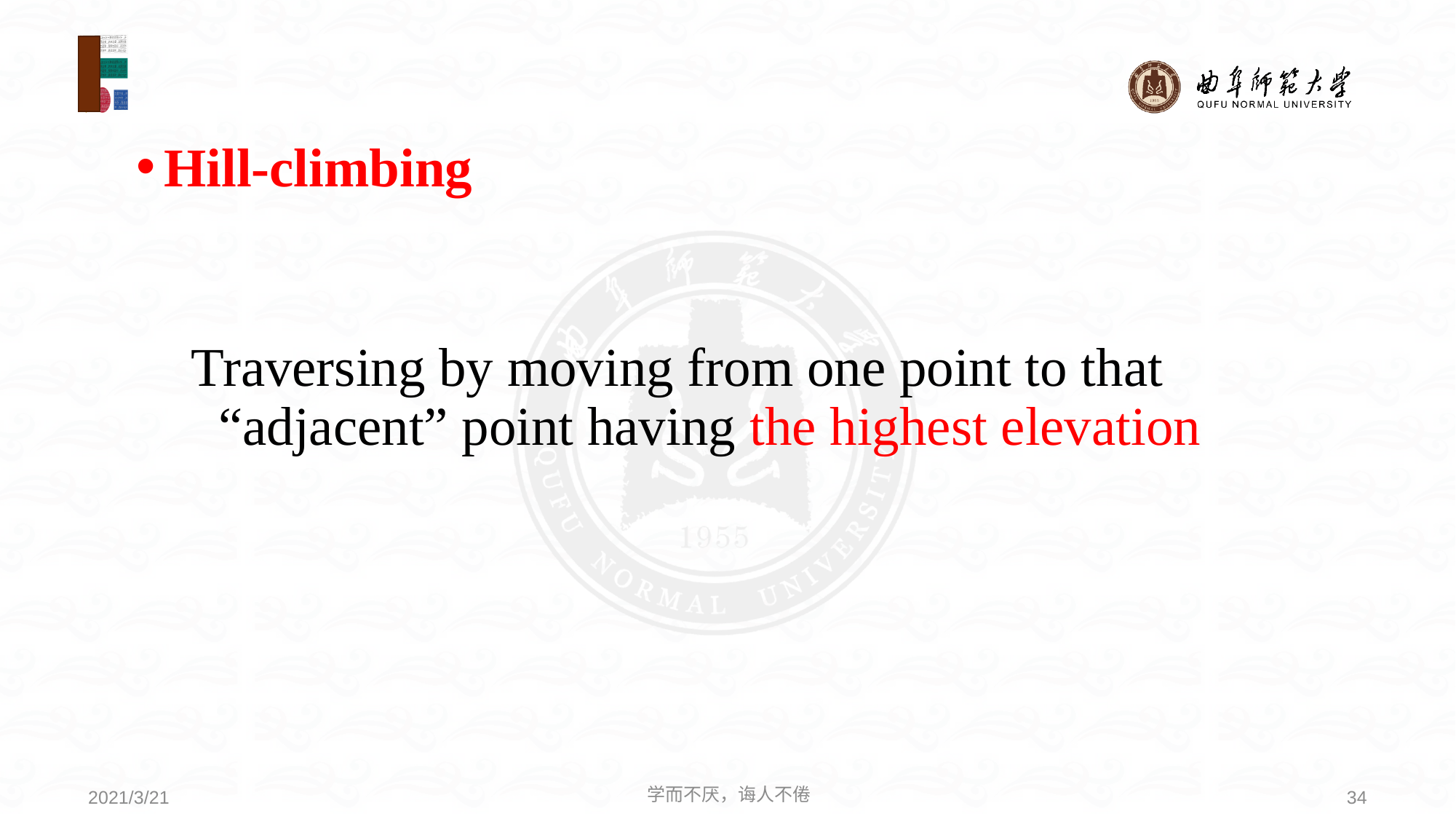

Hill-climbing

Traversing by moving from one point to that “adjacent” point having the highest elevation
学而不厌，诲人不倦
34
2021/3/21